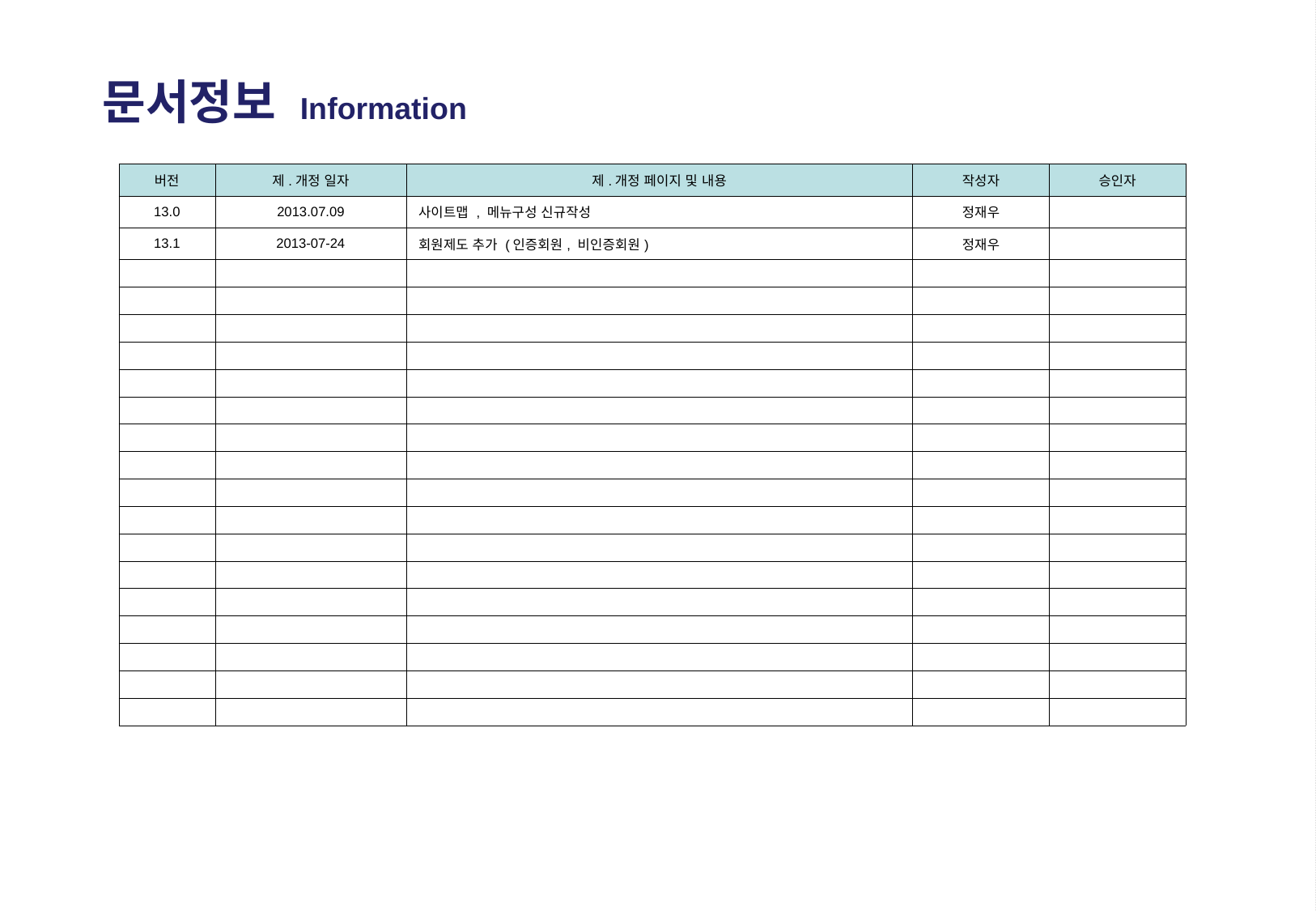

문서정보 Information
| 버전 | 제.개정 일자 | 제.개정 페이지 및 내용 | 작성자 | 승인자 |
| --- | --- | --- | --- | --- |
| 13.0 | 2013.07.09 | 사이트맵 , 메뉴구성 신규작성 | 정재우 |  |
| 13.1 | 2013-07-24 | 회원제도 추가 (인증회원, 비인증회원) | 정재우 |  |
|  |  |  |  |  |
|  |  |  |  |  |
|  |  |  |  |  |
|  |  |  |  |  |
|  |  |  |  |  |
|  |  |  |  |  |
|  |  |  |  |  |
|  |  |  |  |  |
|  |  |  |  |  |
|  |  |  |  |  |
|  |  |  |  |  |
|  |  |  |  |  |
|  |  |  |  |  |
|  |  |  |  |  |
|  |  |  |  |  |
|  |  |  |  |  |
|  |  |  |  |  |